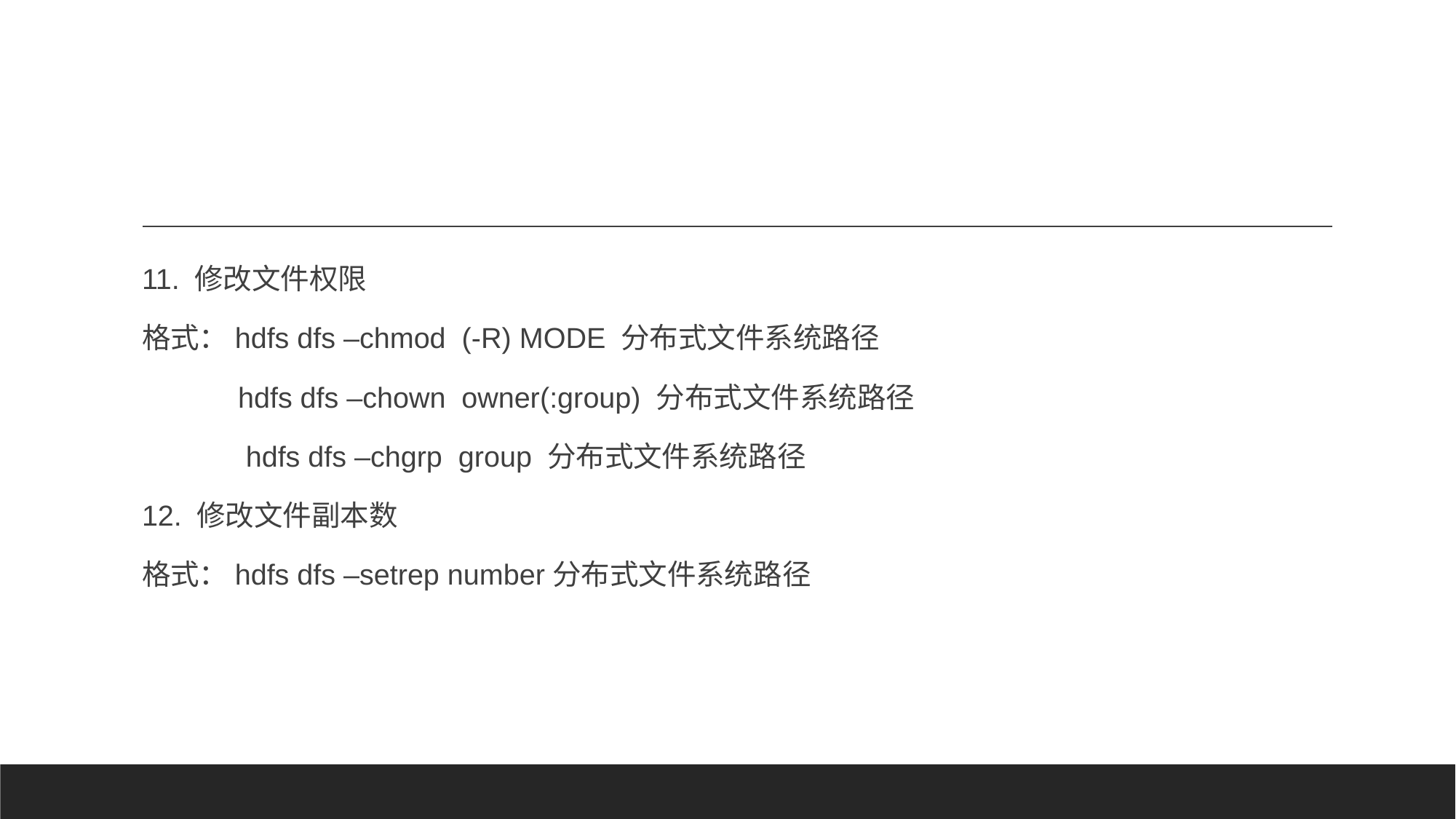

#
11. 修改文件权限
格式：hdfs dfs –chmod  (-R) MODE 分布式文件系统路径
            hdfs dfs –chown  owner(:group) 分布式文件系统路径
             hdfs dfs –chgrp  group 分布式文件系统路径
12. 修改文件副本数
格式：hdfs dfs –setrep number分布式文件系统路径